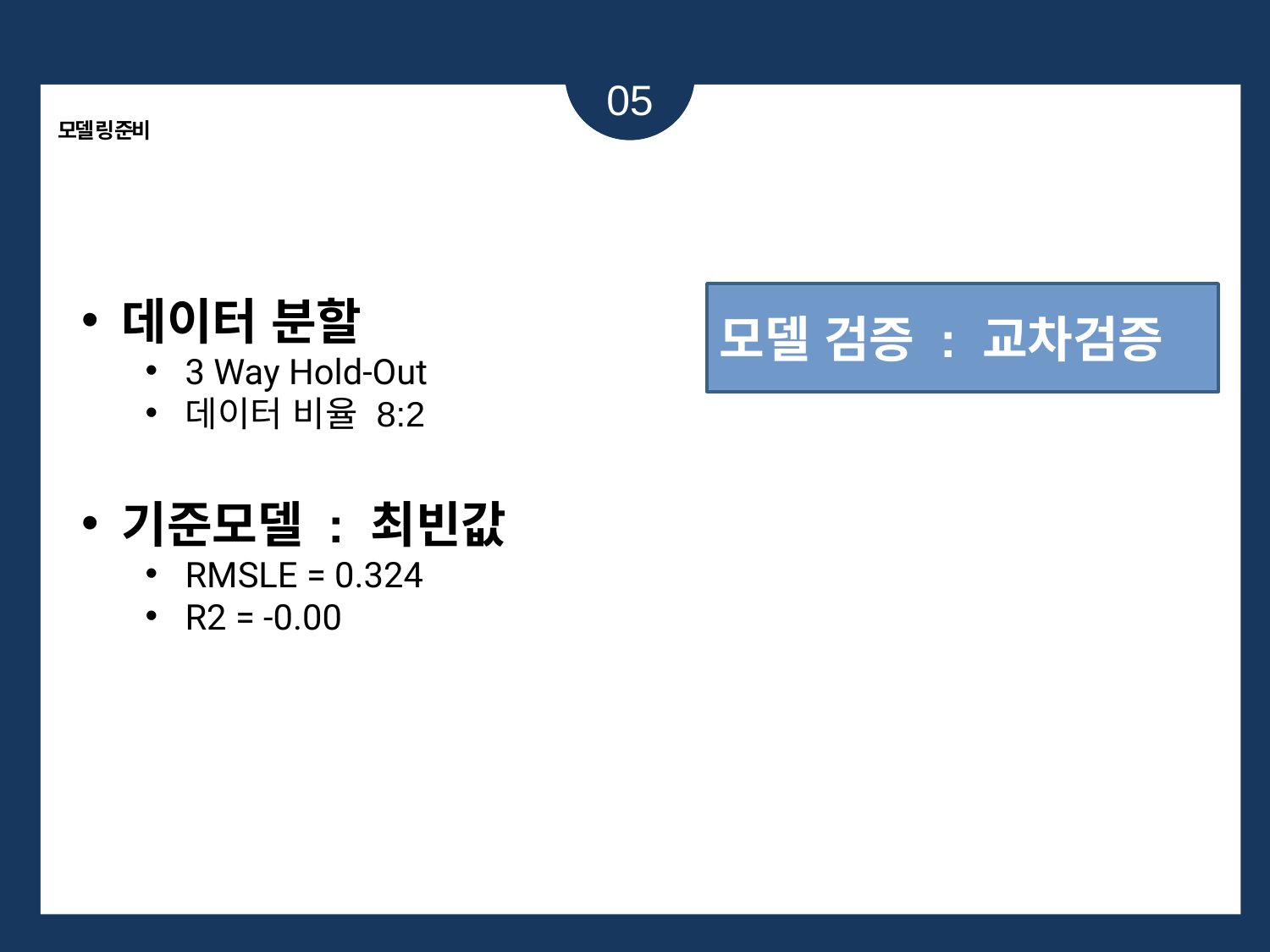

05

모델 링 준비
데이터 분할
3 Way Hold-Out
데이터 비율 8:2

기준모델 : 최빈값
RMSLE = 0.324
R2 = -0.00
모델 검증 : 교차검증